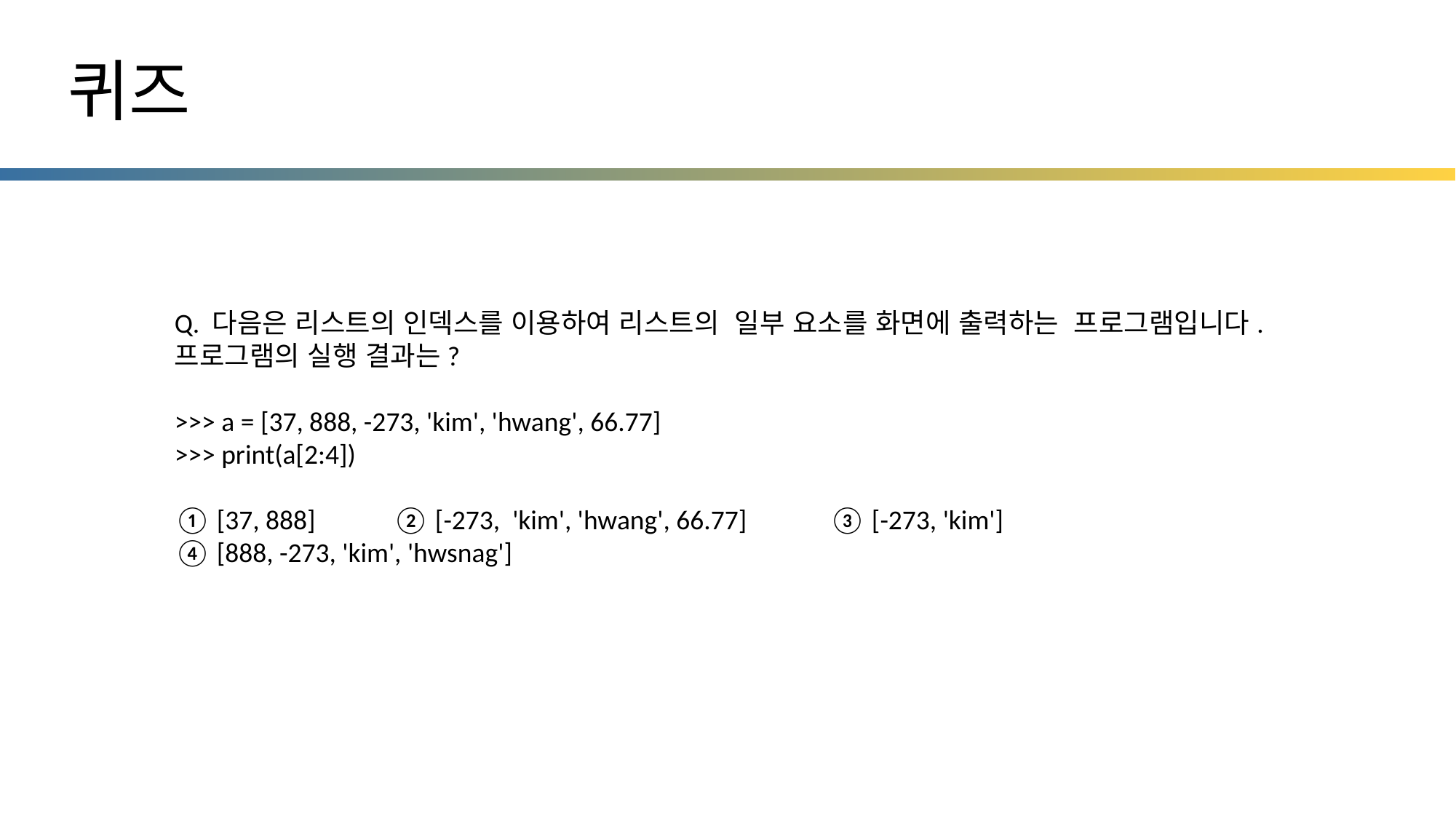

# 퀴즈
Q. 다음은 리스트의 인덱스를 이용하여 리스트의  일부 요소를 화면에 출력하는  프로그램입니다. 프로그램의 실행 결과는?

>>> a = [37, 888, -273, 'kim', 'hwang', 66.77]
>>> print(a[2:4])

① [37, 888]	② [-273,  'kim', 'hwang', 66.77]	③ [-273, 'kim']
④ [888, -273, 'kim', 'hwsnag']